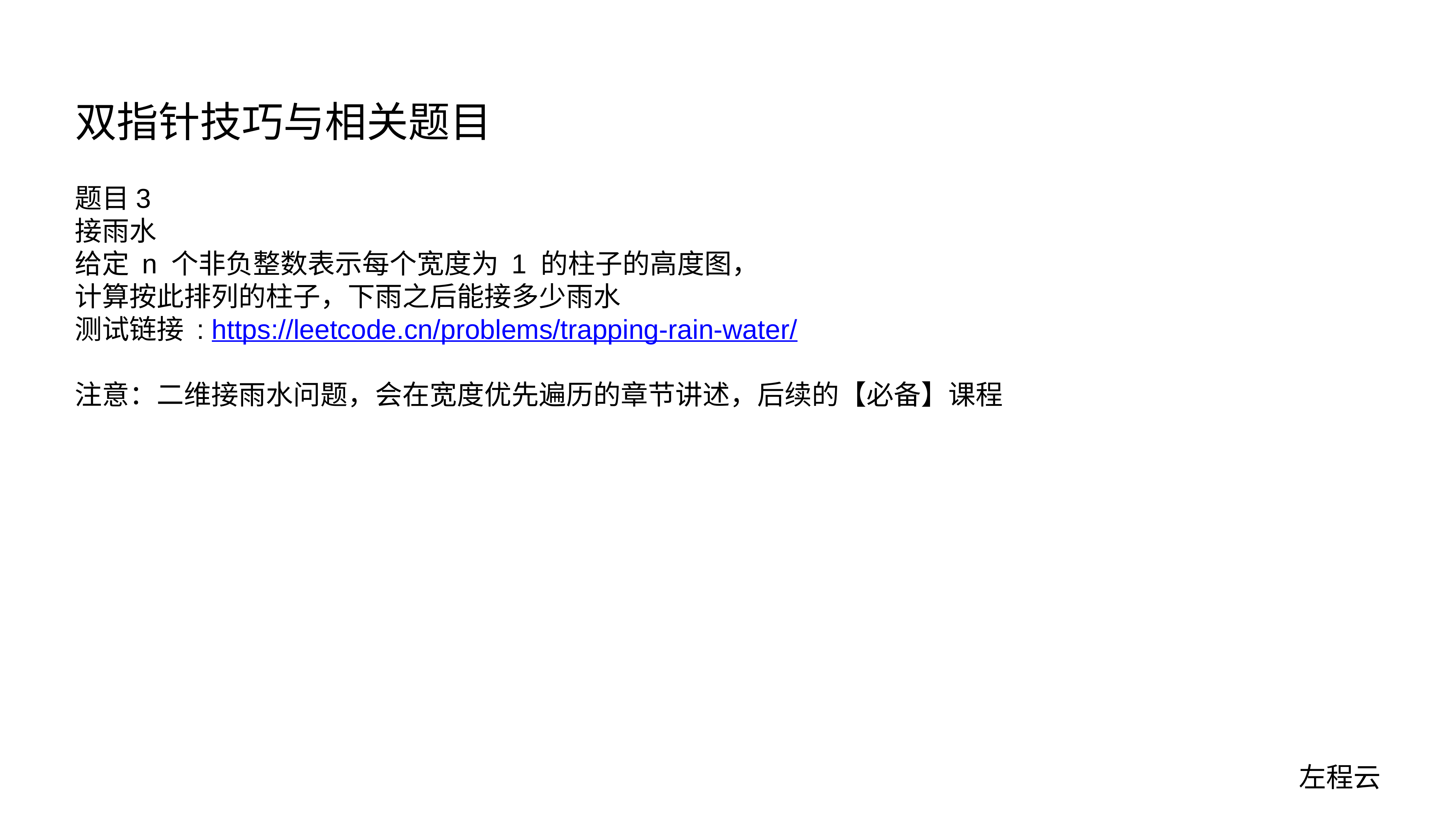

# 双指针技巧与相关题目
题目3
接雨水
给定 n 个非负整数表示每个宽度为 1 的柱子的高度图，
计算按此排列的柱子，下雨之后能接多少雨水
测试链接 : https://leetcode.cn/problems/trapping-rain-water/

注意：二维接雨水问题，会在宽度优先遍历的章节讲述，后续的【必备】课程
左程云